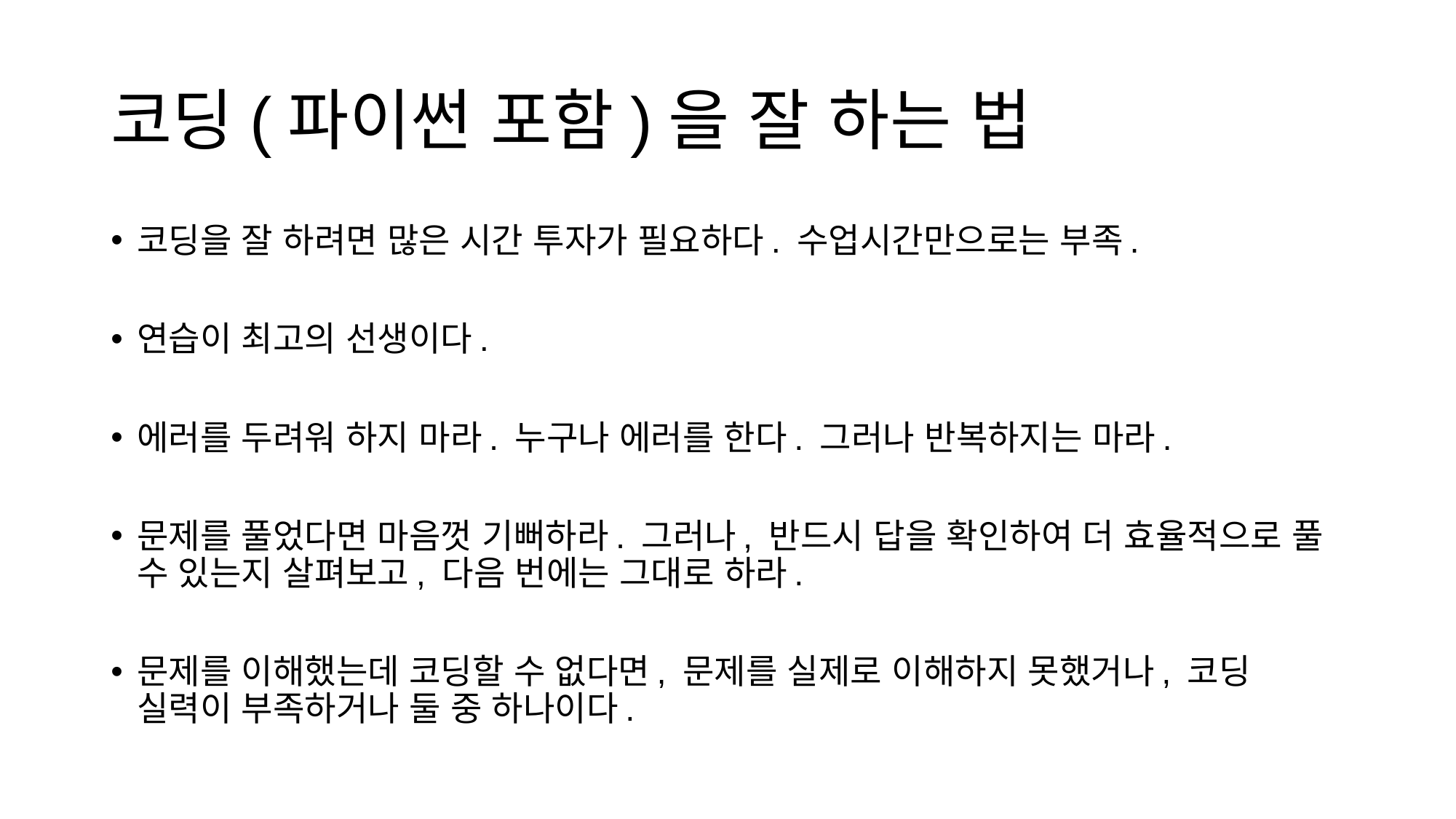

# 코딩(파이썬 포함)을 잘 하는 법
코딩을 잘 하려면 많은 시간 투자가 필요하다. 수업시간만으로는 부족.

연습이 최고의 선생이다.

에러를 두려워 하지 마라. 누구나 에러를 한다. 그러나 반복하지는 마라.

문제를 풀었다면 마음껏 기뻐하라. 그러나, 반드시 답을 확인하여 더 효율적으로 풀 수 있는지 살펴보고, 다음 번에는 그대로 하라.

문제를 이해했는데 코딩할 수 없다면, 문제를 실제로 이해하지 못했거나, 코딩 실력이 부족하거나 둘 중 하나이다.